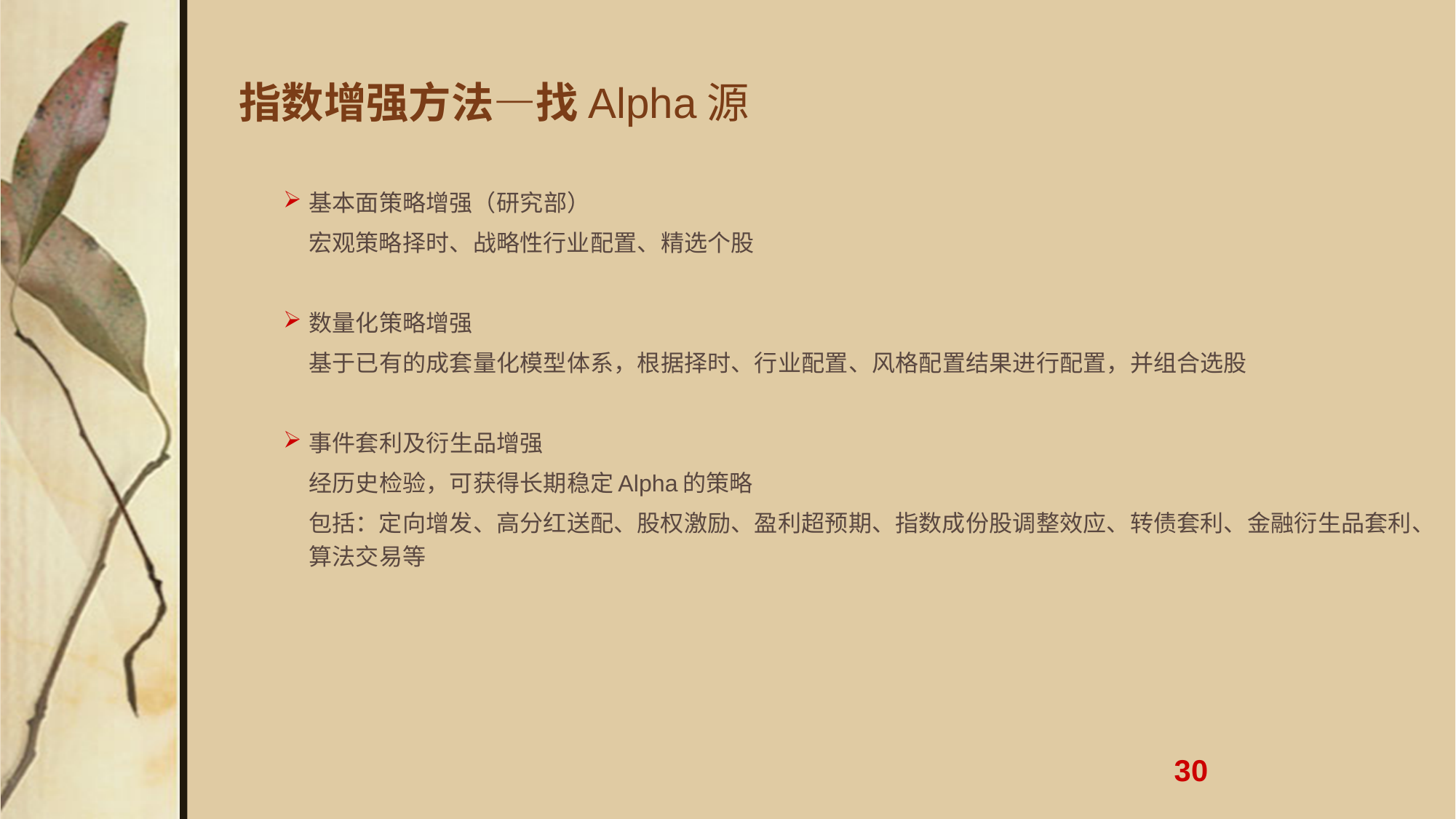

指数增强方法—找Alpha源

基本面策略增强（研究部）
    宏观策略择时、战略性行业配置、精选个股

数量化策略增强
    基于已有的成套量化模型体系，根据择时、行业配置、风格配置结果进行配置，并组合选股

事件套利及衍生品增强
    经历史检验，可获得长期稳定Alpha的策略
    包括：定向增发、高分红送配、股权激励、盈利超预期、指数成份股调整效应、转债套利、金融衍生品套利、算法交易等

30